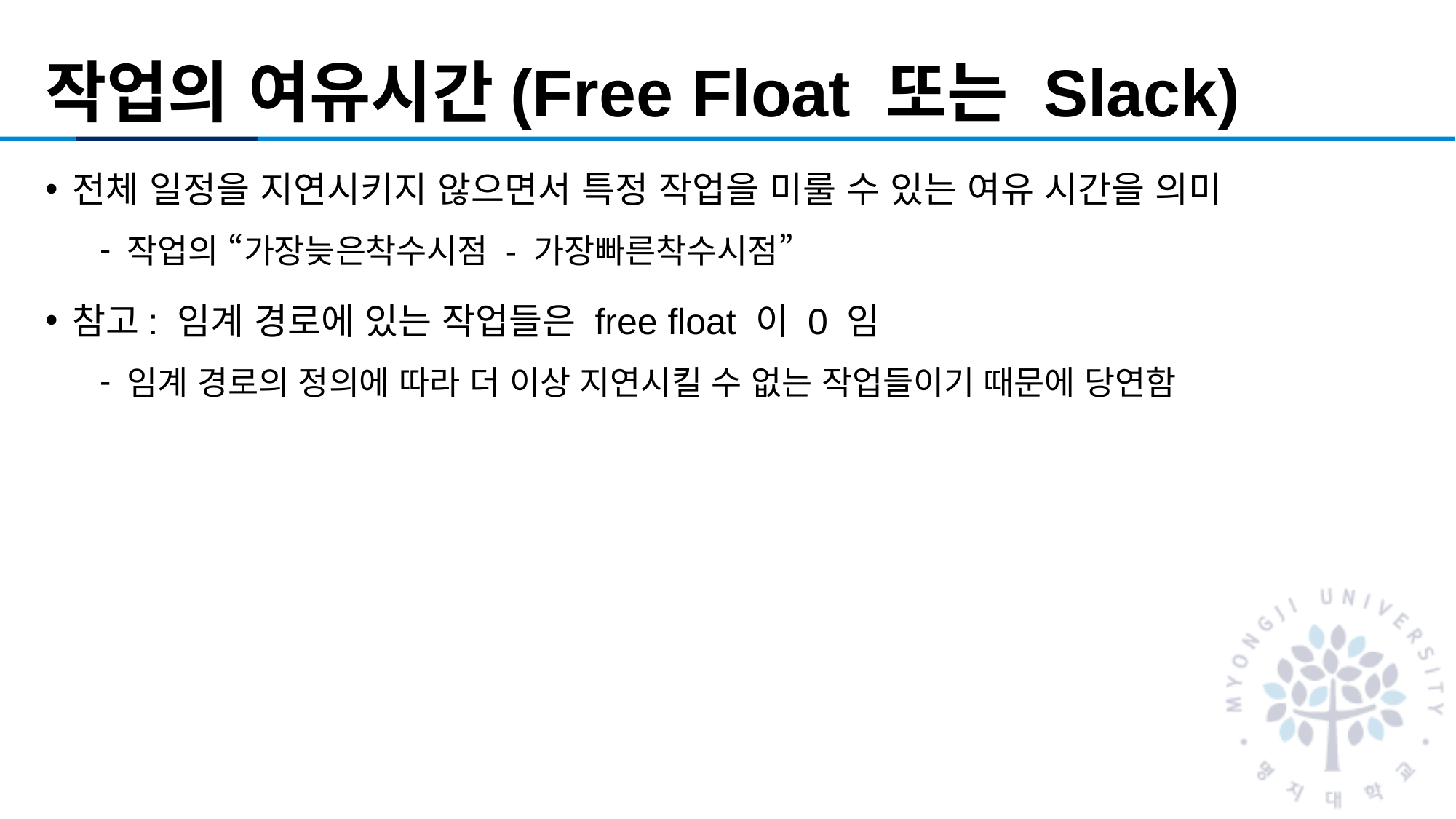

# 작업의 여유시간(Free Float 또는 Slack)
전체 일정을 지연시키지 않으면서 특정 작업을 미룰 수 있는 여유 시간을 의미
작업의 “가장늦은착수시점 - 가장빠른착수시점”
참고: 임계 경로에 있는 작업들은 free float 이 0 임
임계 경로의 정의에 따라 더 이상 지연시킬 수 없는 작업들이기 때문에 당연함